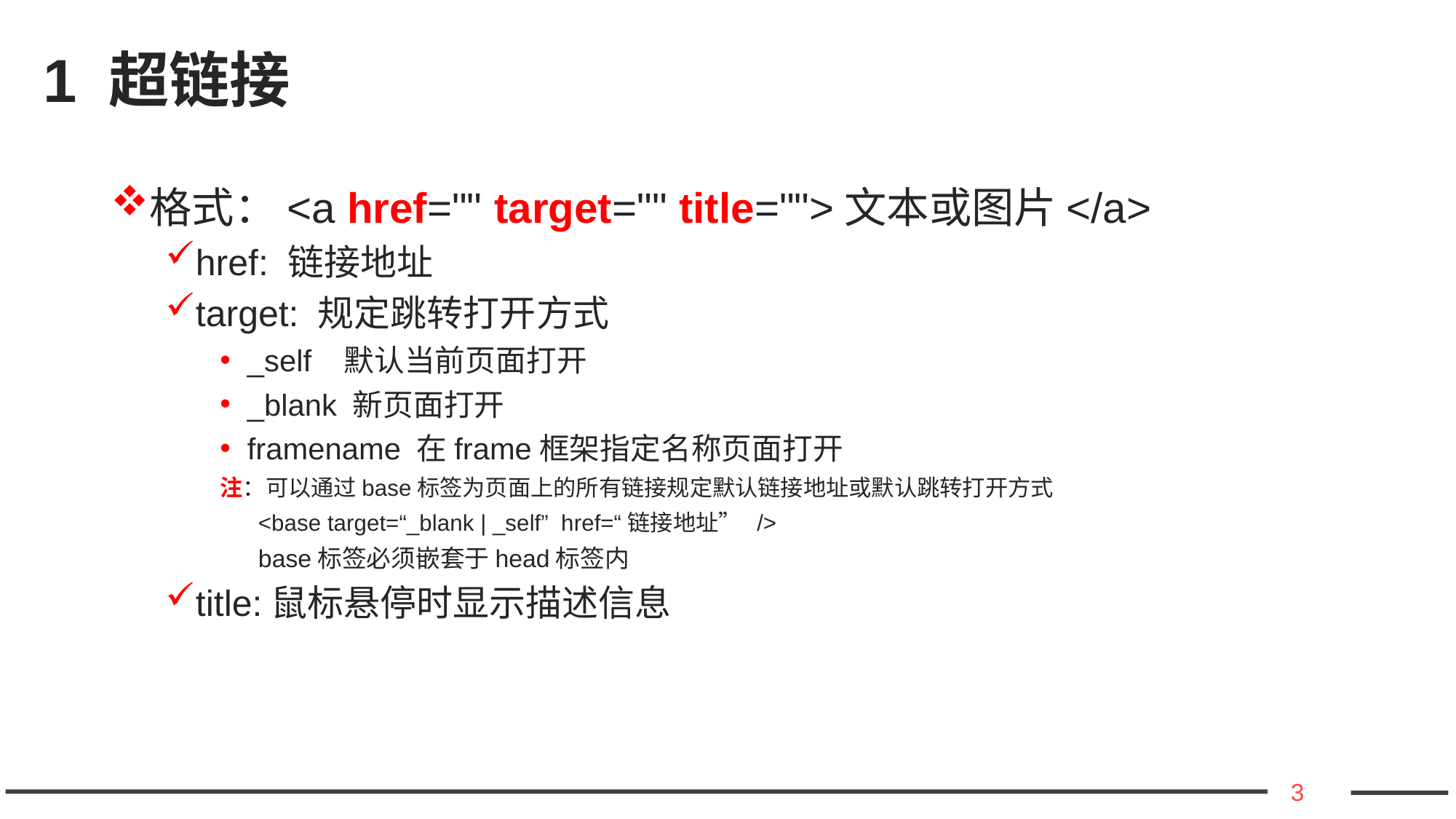

# 1 超链接
格式：<a href="" target="" title="">文本或图片</a>
href: 链接地址
target: 规定跳转打开方式
_self   默认当前页面打开
_blank 新页面打开
framename 在frame框架指定名称页面打开
注：可以通过base标签为页面上的所有链接规定默认链接地址或默认跳转打开方式
      <base target=“_blank | _self”  href=“链接地址”  />
      base标签必须嵌套于head标签内
title:鼠标悬停时显示描述信息